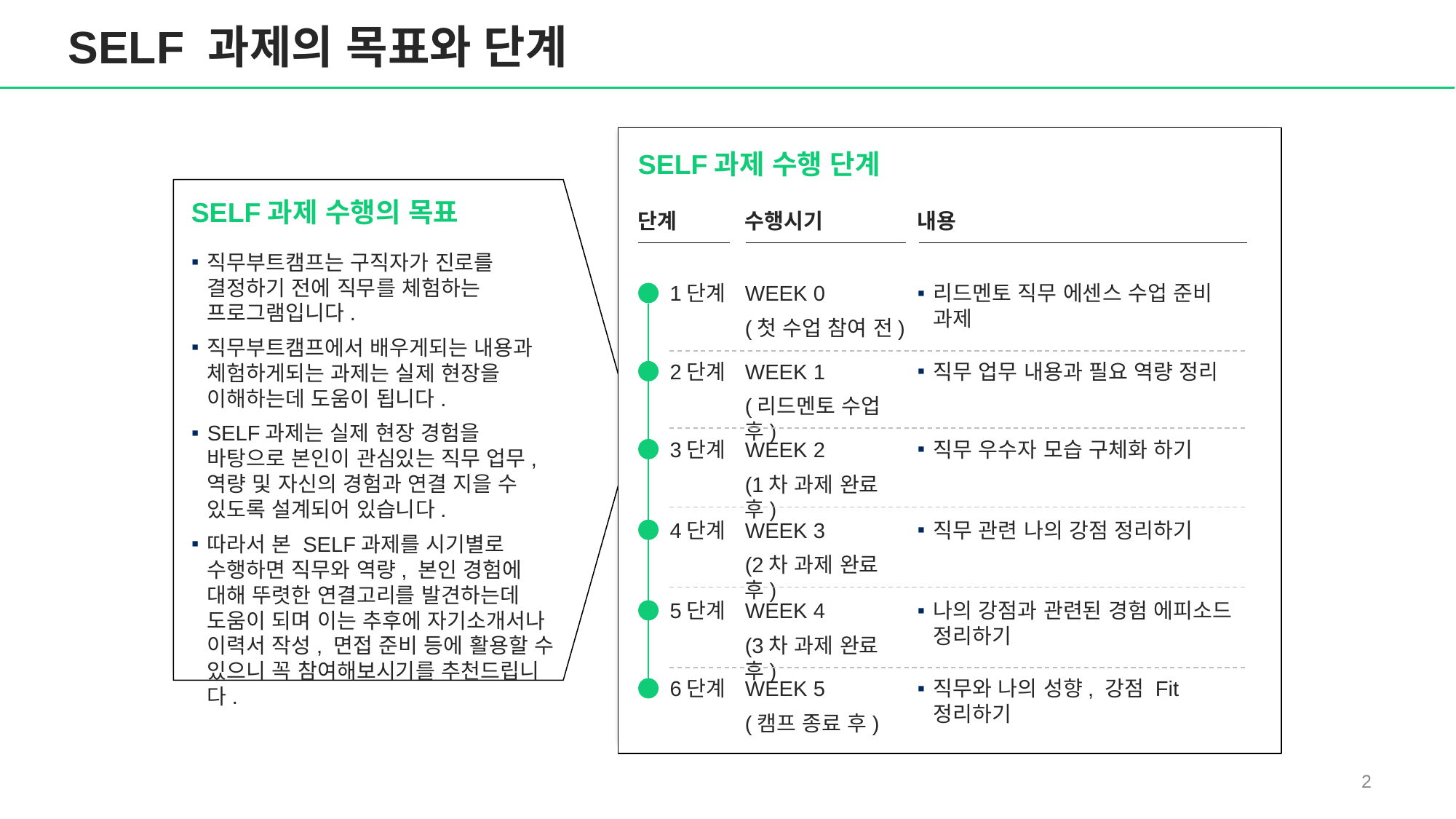

SELF 과제의 목표와 단계

SELF과제 수행 단계

SELF과제 수행의 목표
단계
수행시기
내용
직무부트캠프는 구직자가 진로를 결정하기 전에 직무를 체험하는 프로그램입니다.
직무부트캠프에서 배우게되는 내용과 체험하게되는 과제는 실제 현장을 이해하는데 도움이 됩니다.
SELF과제는 실제 현장 경험을 바탕으로 본인이 관심있는 직무 업무, 역량 및 자신의 경험과 연결 지을 수 있도록 설계되어 있습니다.
따라서 본 SELF과제를 시기별로 수행하면 직무와 역량, 본인 경험에 대해 뚜렷한 연결고리를 발견하는데 도움이 되며 이는 추후에 자기소개서나 이력서 작성, 면접 준비 등에 활용할 수 있으니 꼭 참여해보시기를 추천드립니다.
1단계
WEEK 0
(첫 수업 참여 전)
리드멘토 직무 에센스 수업 준비 과제

2단계
WEEK 1
(리드멘토 수업 후)
직무 업무 내용과 필요 역량 정리

3단계
WEEK 2
(1차 과제 완료 후)
직무 우수자 모습 구체화 하기

4단계
WEEK 3
(2차 과제 완료 후)
직무 관련 나의 강점 정리하기

5단계
WEEK 4
(3차 과제 완료 후)
나의 강점과 관련된 경험 에피소드 정리하기

6단계
WEEK 5
(캠프 종료 후)
직무와 나의 성향, 강점 Fit 정리하기

2